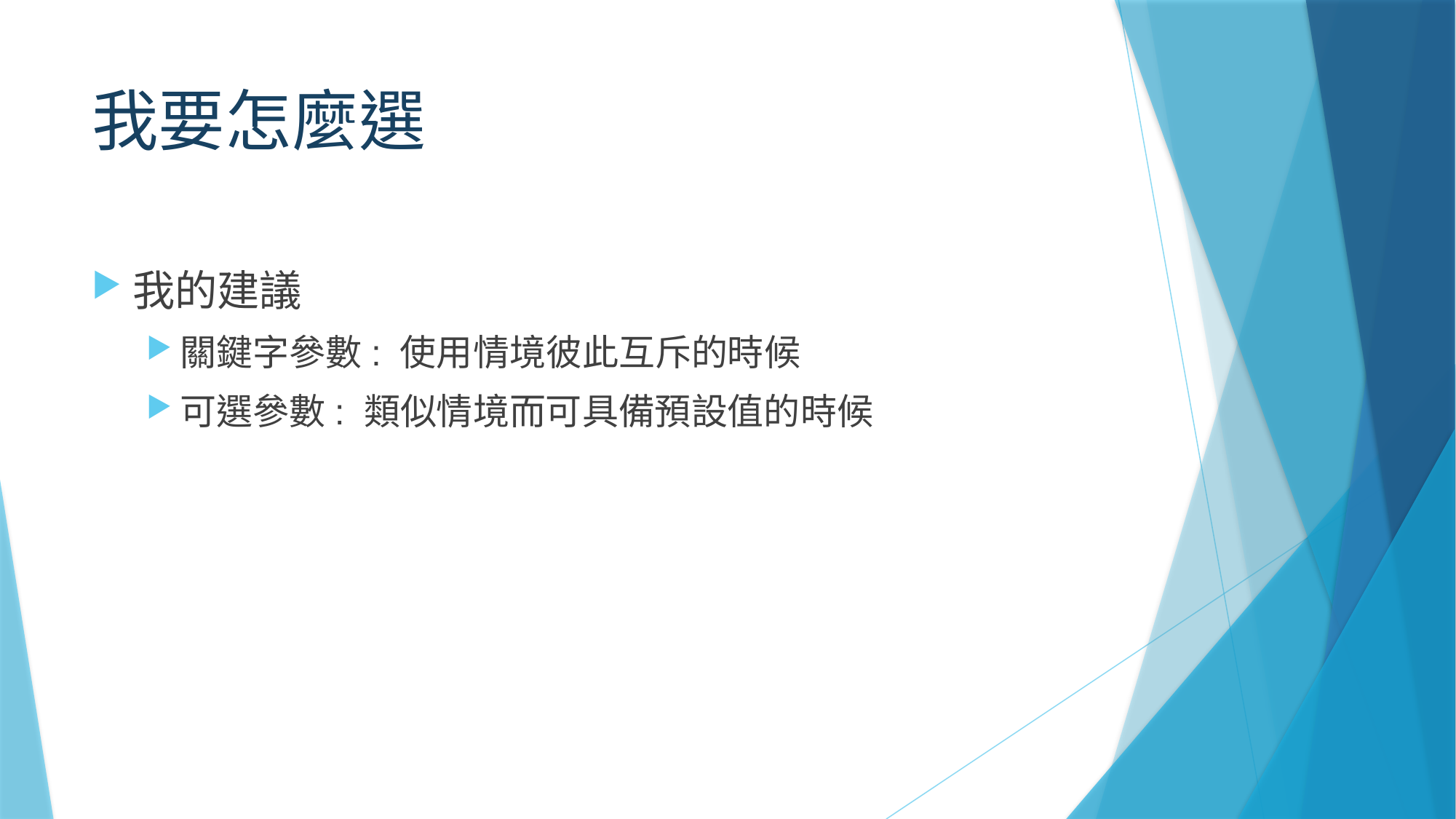

# 我要怎麼選
我的建議
關鍵字參數: 使用情境彼此互斥的時候
可選參數: 類似情境而可具備預設值的時候